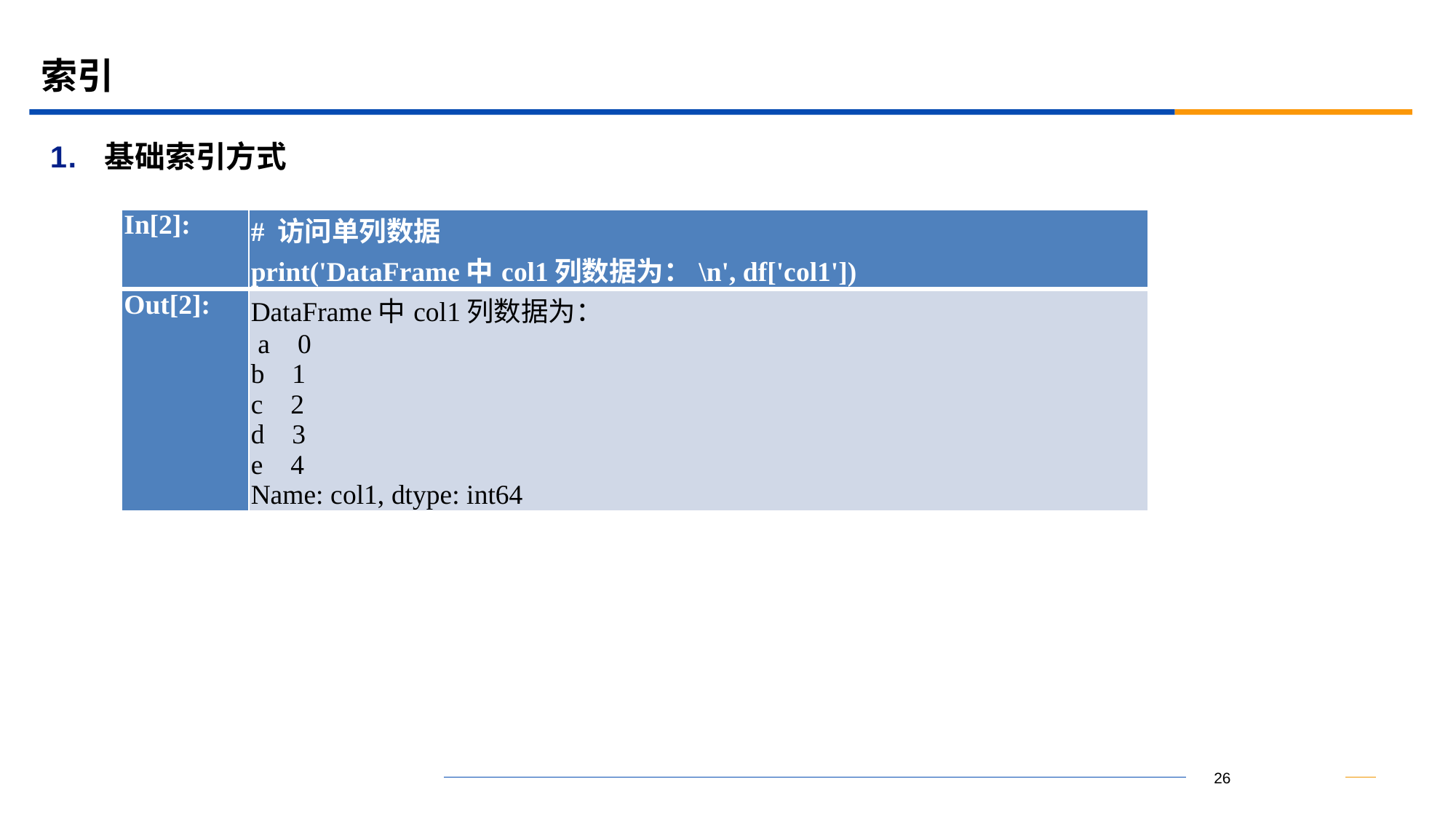

# 索引
基础索引方式
| In[2]: | # 访问单列数据 print('DataFrame中col1列数据为：\n', df['col1']) |
| --- | --- |
| Out[2]: | DataFrame中col1列数据为： a 0 b 1 c 2 d 3 e 4 Name: col1, dtype: int64 |